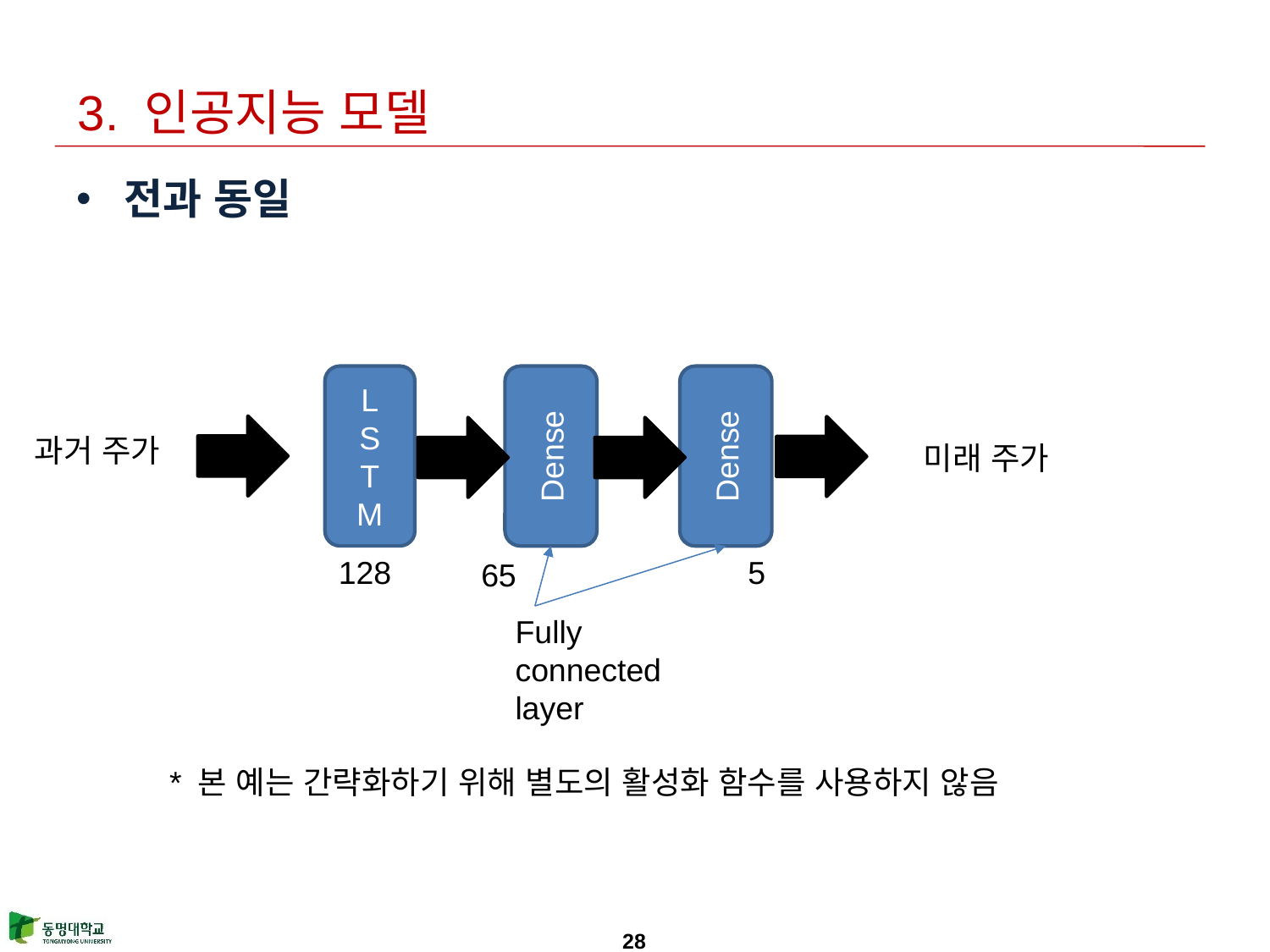

# 3. 인공지능 모델
전과 동일
L
S
T
M
Dense
Dense

과거 주가
미래 주가
128
5
65
Fully
connected
layer
* 본 예는 간략화하기 위해 별도의 활성화 함수를 사용하지 않음
28